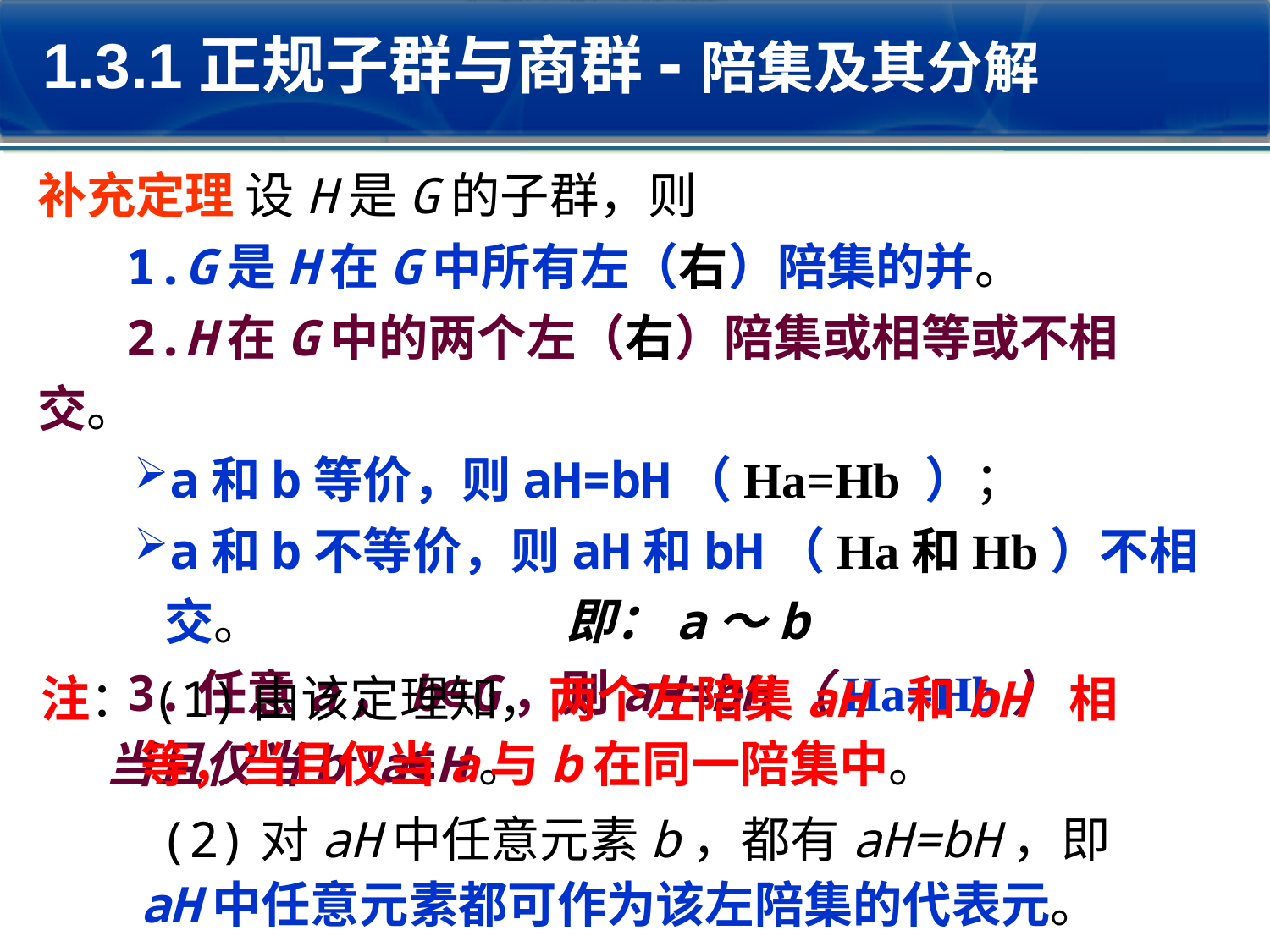

1.3.1正规子群与商群-陪集及其分解
补充定理 设H是G的子群，则
   1.G是H在G中所有左（右）陪集的并。
   2.H在G中的两个左（右）陪集或相等或不相交。
a和b等价，则aH=bH（Ha=Hb ）；
a和b不等价，则aH和bH（Ha和Hb）不相交。
   3.任意a，b∈G，则aH=bH（Ha=Hb）
     当且仅当b-1a∈H。
即：a～b
注：(1)由该定理知，两个左陪集aH 和bH 相等，当且仅当a与b在同一陪集中。
    (2)对aH中任意元素b，都有aH=bH，即aH中任意元素都可作为该左陪集的代表元。